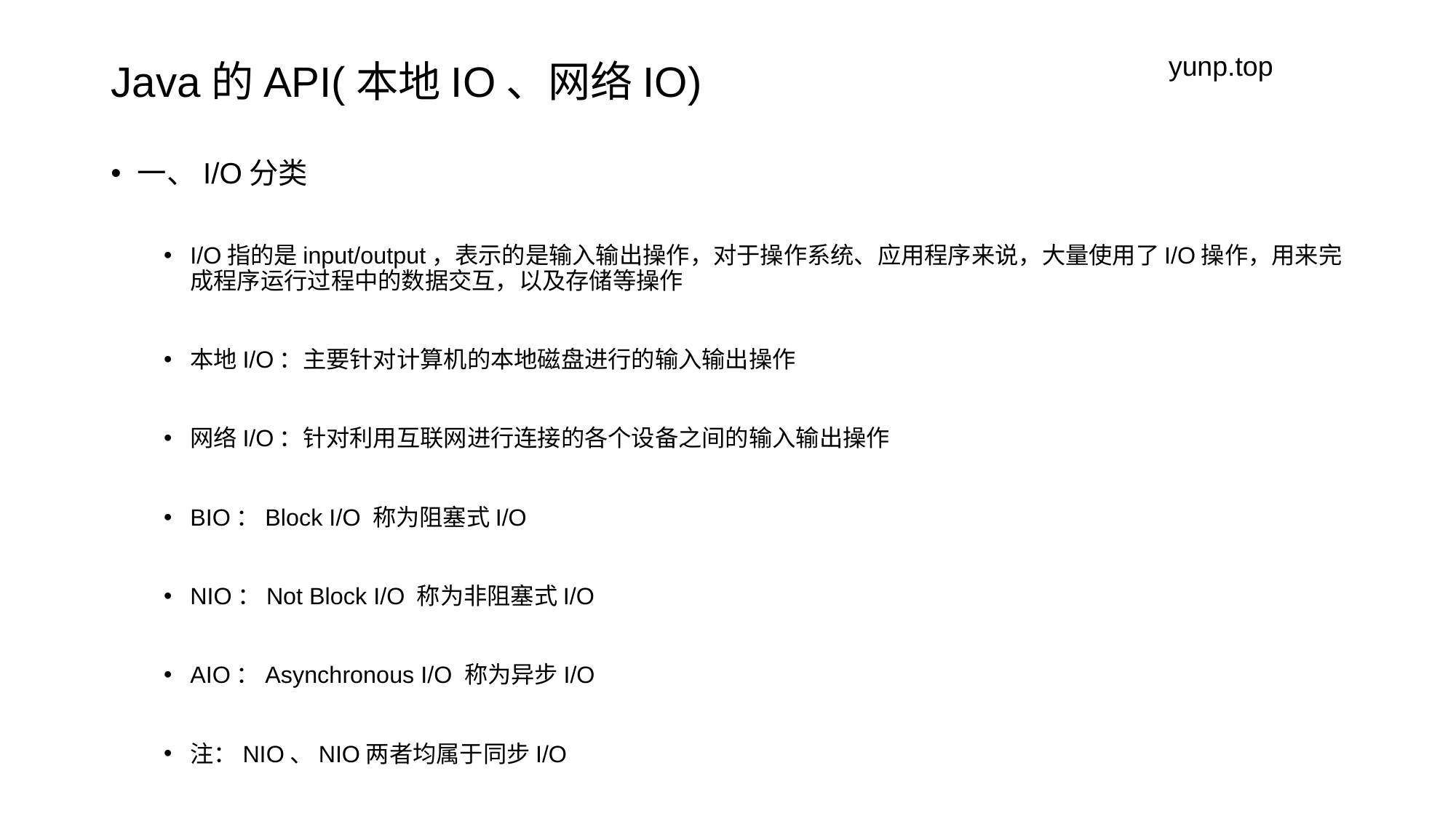

# Java的API(本地IO、网络IO)
yunp.top
一、I/O分类

I/O指的是input/output，表示的是输入输出操作，对于操作系统、应用程序来说，大量使用了I/O操作，用来完成程序运行过程中的数据交互，以及存储等操作

本地I/O：主要针对计算机的本地磁盘进行的输入输出操作

网络I/O：针对利用互联网进行连接的各个设备之间的输入输出操作

BIO：Block I/O 称为阻塞式I/O

NIO：Not Block I/O 称为非阻塞式I/O

AIO：Asynchronous I/O 称为异步I/O

注：NIO、NIO两者均属于同步I/O